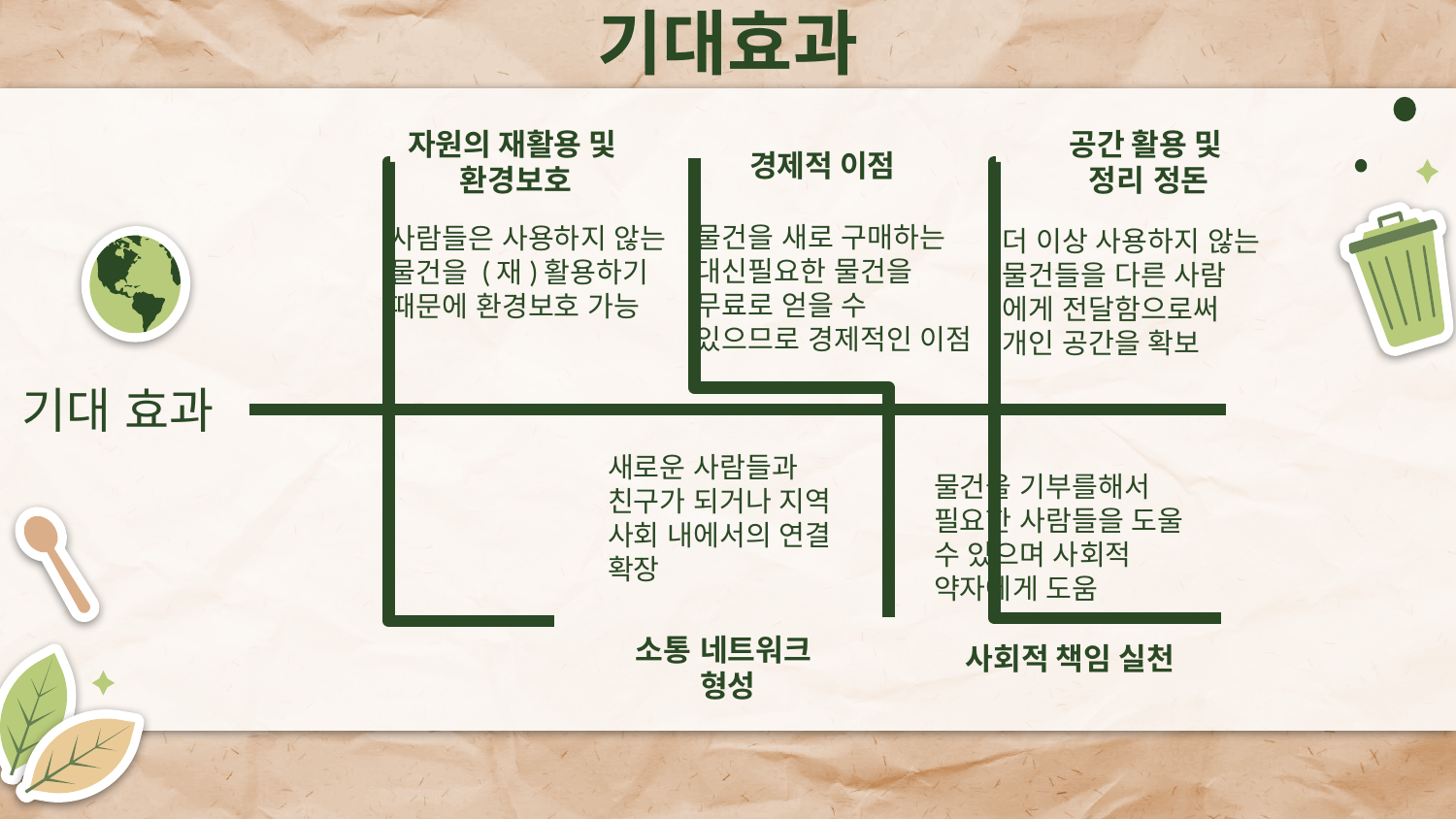

# 기대효과
경제적 이점
자원의 재활용 및
환경보호
공간 활용 및
정리 정돈
물건을 새로 구매하는 대신필요한 물건을 무료로 얻을 수 있으므로 경제적인 이점
사람들은 사용하지 않는 물건을 (재)활용하기 때문에 환경보호 가능
더 이상 사용하지 않는
물건들을 다른 사람
에게 전달함으로써
개인 공간을 확보

기대 효과
물건을 기부를해서 필요한 사람들을 도울 수 있으며 사회적 약자에게 도움
새로운 사람들과 친구가 되거나 지역 사회 내에서의 연결 확장
사회적 책임 실천
소통 네트워크
형성